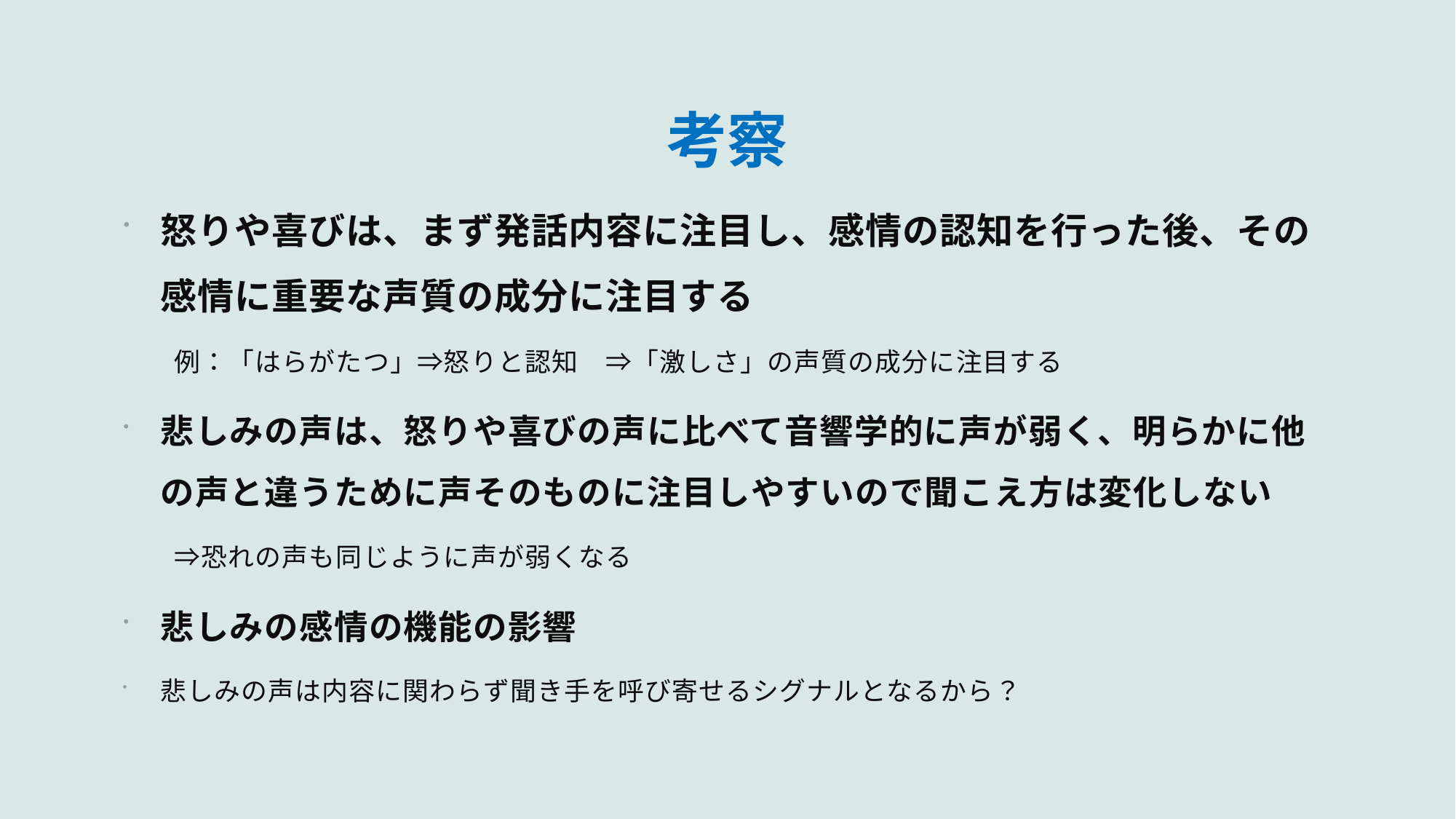

# 考察
怒りや喜びは、まず発話内容に注目し、感情の認知を行った後、その感情に重要な声質の成分に注目する
　　例：「はらがたつ」⇒怒りと認知　⇒「激しさ」の声質の成分に注目する
悲しみの声は、怒りや喜びの声に比べて音響学的に声が弱く、明らかに他の声と違うために声そのものに注目しやすいので聞こえ方は変化しない
　　⇒恐れの声も同じように声が弱くなる
悲しみの感情の機能の影響
悲しみの声は内容に関わらず聞き手を呼び寄せるシグナルとなるから？